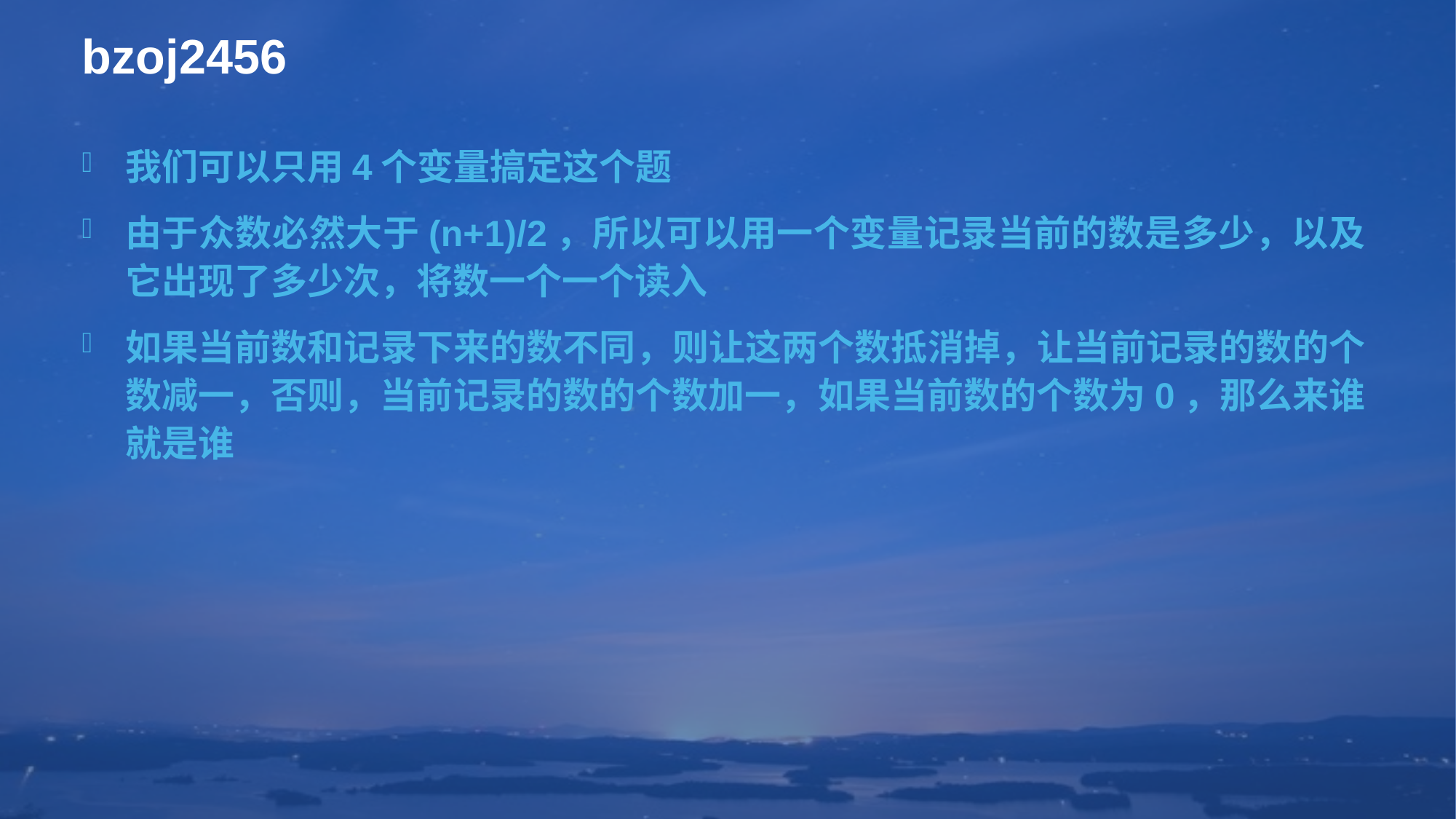

# bzoj2456
我们可以只用4个变量搞定这个题
由于众数必然大于(n+1)/2，所以可以用一个变量记录当前的数是多少，以及它出现了多少次，将数一个一个读入
如果当前数和记录下来的数不同，则让这两个数抵消掉，让当前记录的数的个数减一，否则，当前记录的数的个数加一，如果当前数的个数为0，那么来谁就是谁